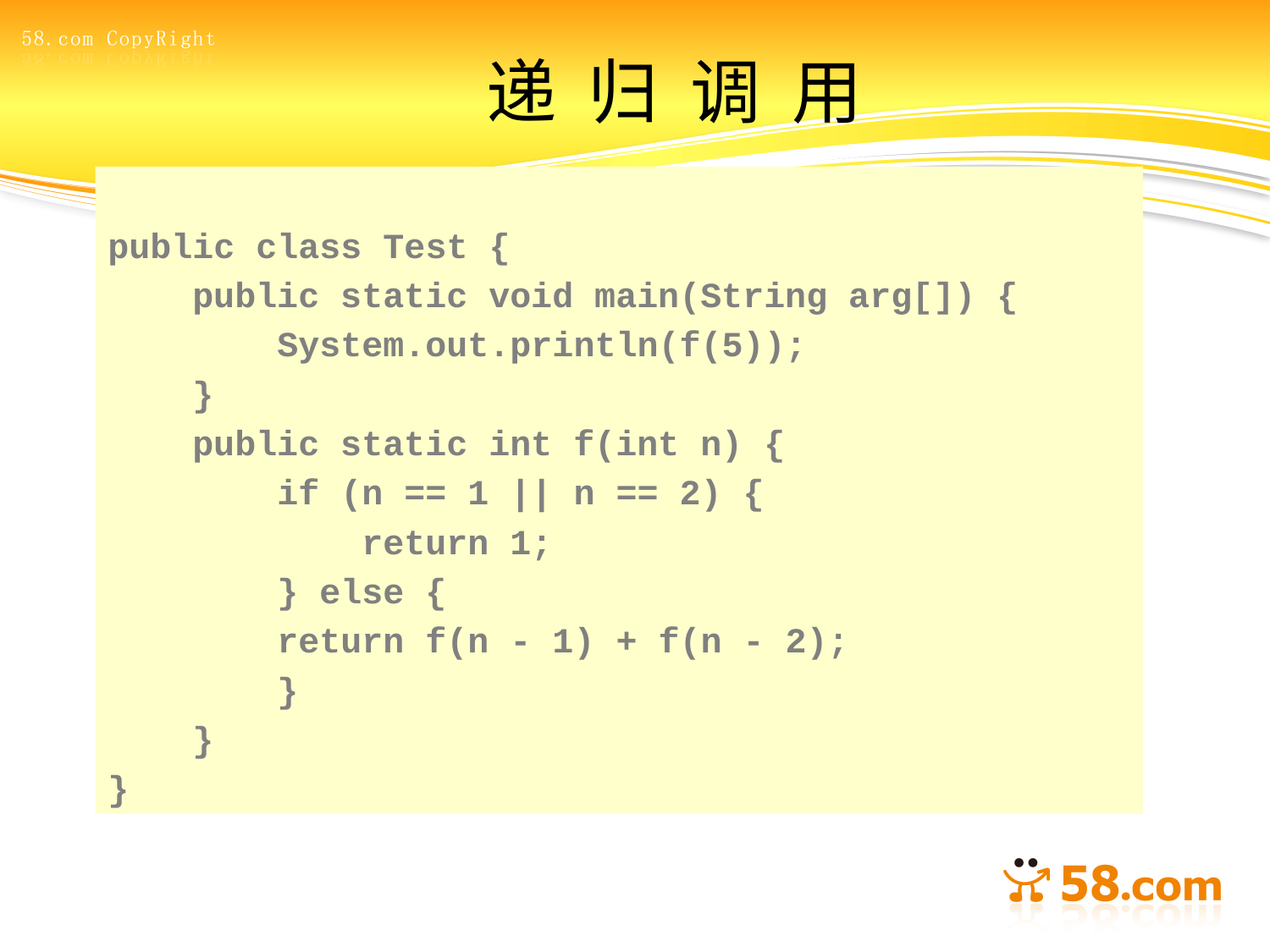

# 递  归  调  用

public class Test {
    public static void main(String arg[]) {
        System.out.println(f(5));
    }
    public static int f(int n) {
        if (n == 1 || n == 2) {
            return 1;
        } else {
        return f(n - 1) + f(n - 2);
        }
    }
}